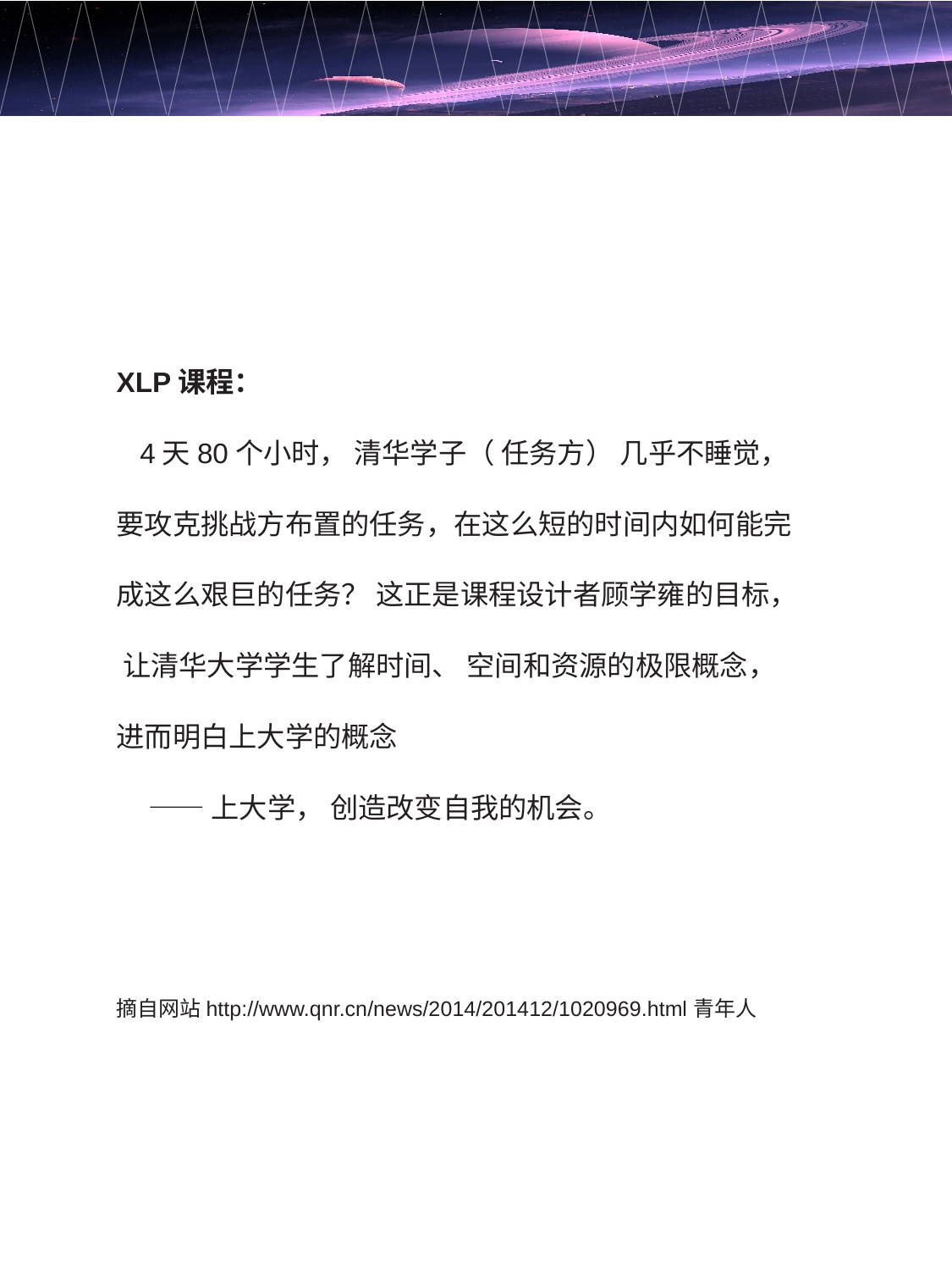

XLP课程：
   4天80个小时， 清华学子（ 任务方） 几乎不睡觉， 要攻克挑战方布置的任务，在这么短的时间内如何能完成这么艰巨的任务？ 这正是课程设计者顾学雍的目标， 让清华大学学生了解时间、 空间和资源的极限概念， 进而明白上大学的概念
     ——上大学， 创造改变自我的机会。
摘自网站http://www.qnr.cn/news/2014/201412/1020969.html青年人